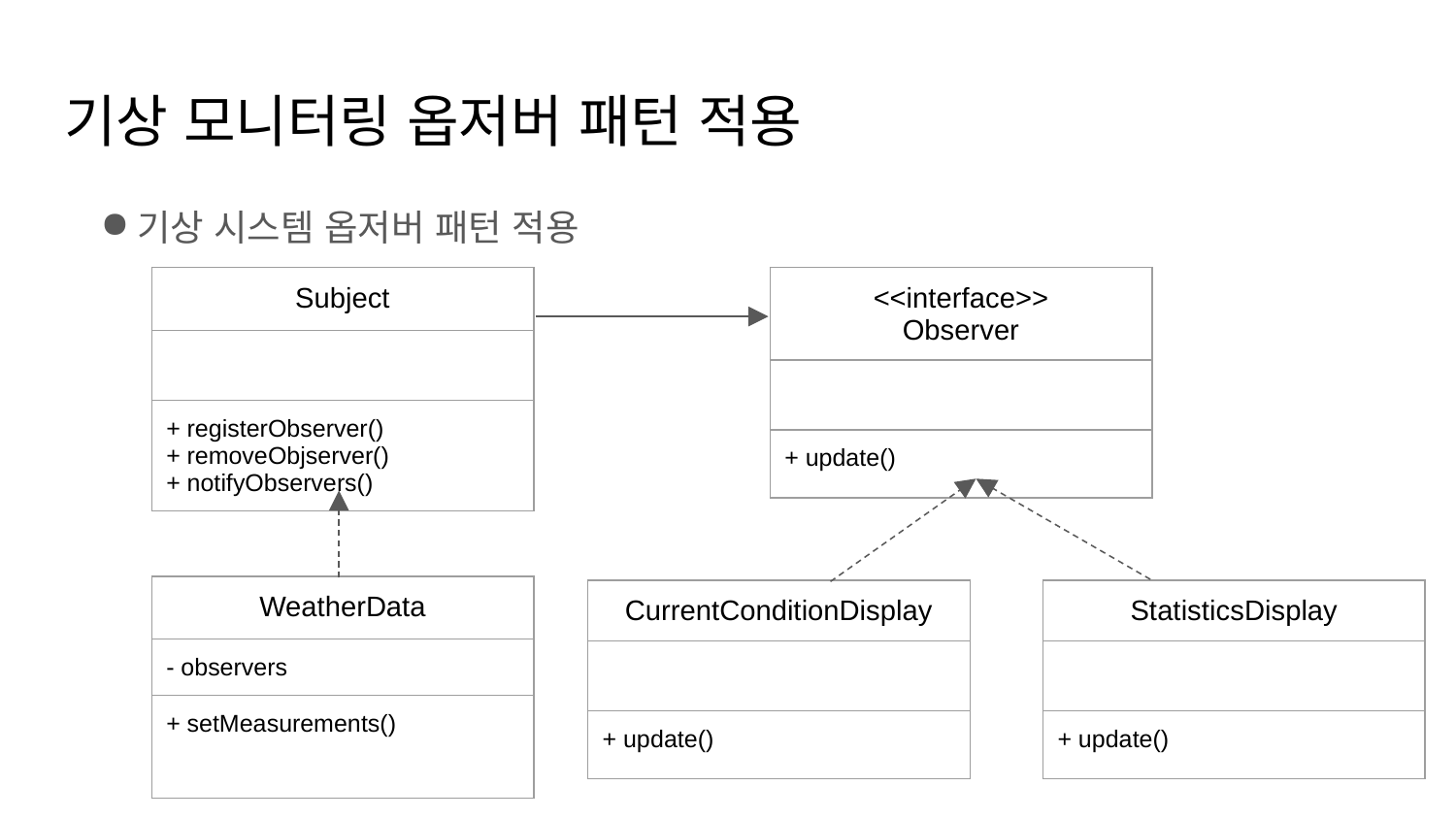

# 기상 모니터링 옵저버 패턴 적용
기상 시스템 옵저버 패턴 적용
| Subject |
| --- |
|  |
| + registerObserver() + removeObjserver() + notifyObservers() |
| <<interface>> Observer |
| --- |
|  |
| + update() |
| WeatherData |
| --- |
| - observers |
| + setMeasurements() |
| CurrentConditionDisplay |
| --- |
|  |
| + update() |
| StatisticsDisplay |
| --- |
|  |
| + update() |